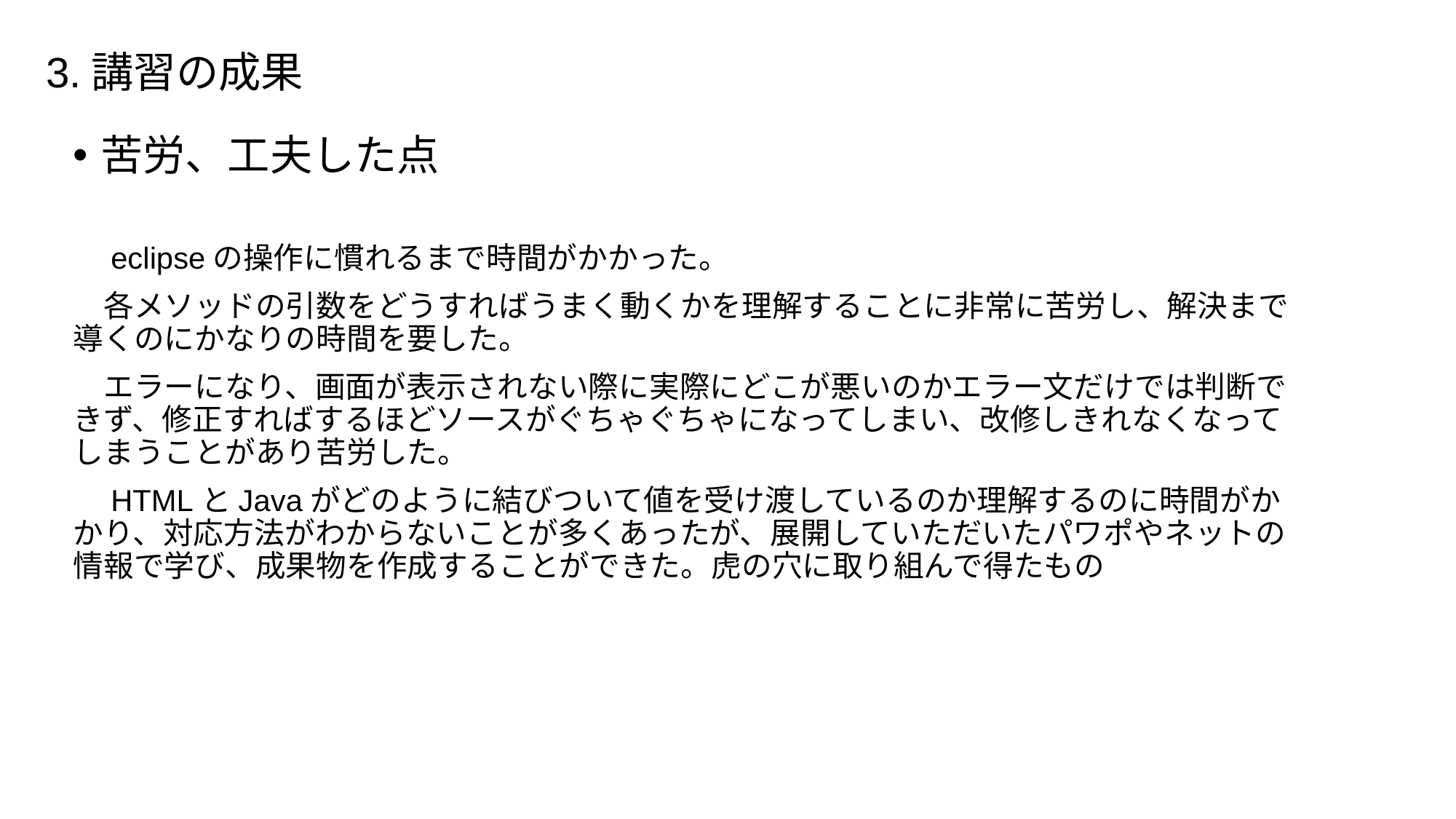

# 3.講習の成果
苦労、工夫した点

　eclipseの操作に慣れるまで時間がかかった。
　各メソッドの引数をどうすればうまく動くかを理解することに非常に苦労し、解決まで導くのにかなりの時間を要した。
　エラーになり、画面が表示されない際に実際にどこが悪いのかエラー文だけでは判断できず、修正すればするほどソースがぐちゃぐちゃになってしまい、改修しきれなくなってしまうことがあり苦労した。
　HTMLとJavaがどのように結びついて値を受け渡しているのか理解するのに時間がかかり、対応方法がわからないことが多くあったが、展開していただいたパワポやネットの情報で学び、成果物を作成することができた。虎の穴に取り組んで得たもの